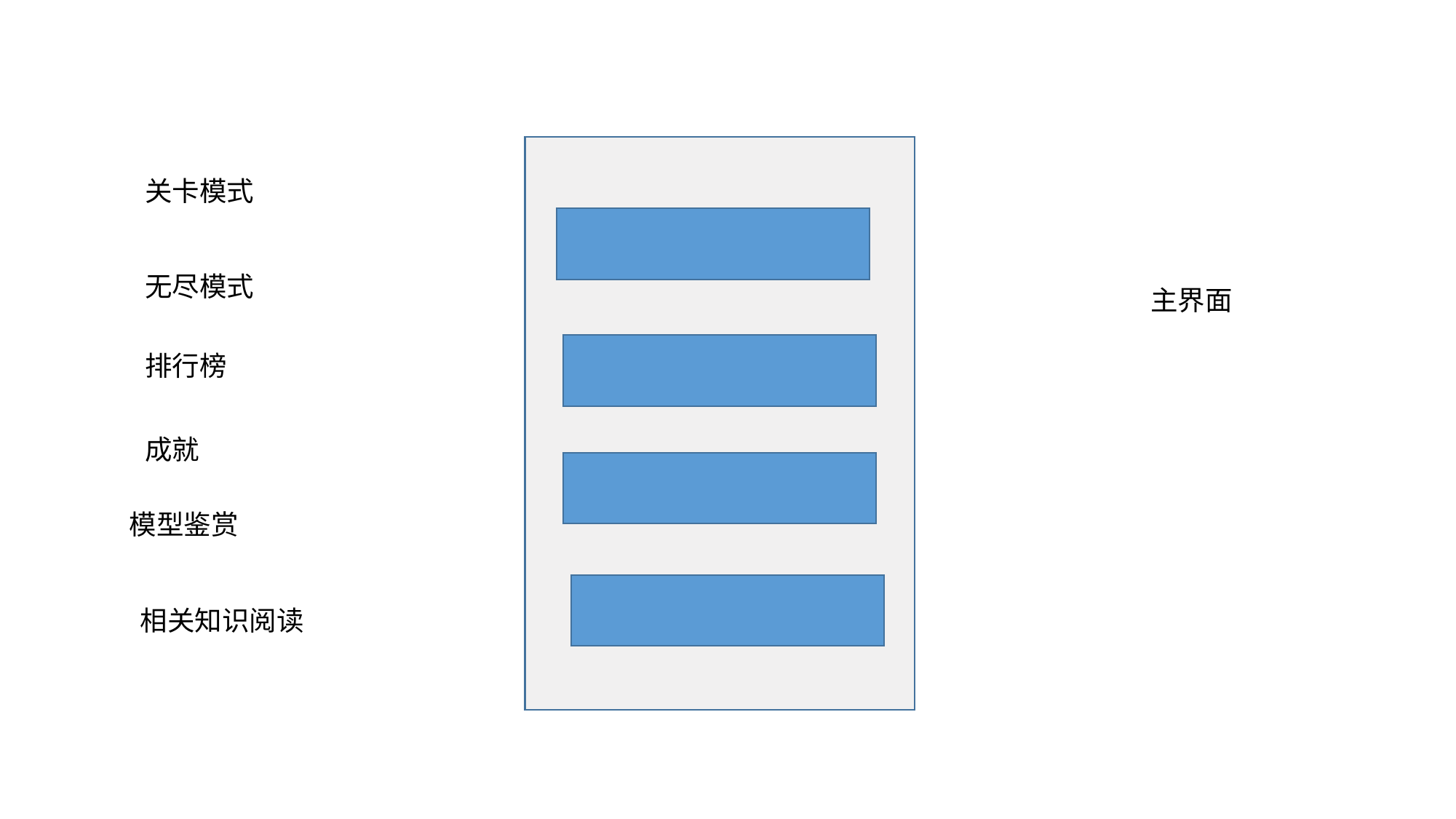

关卡模式

无尽模式
主界面

排行榜
成就

模型鉴赏

相关知识阅读